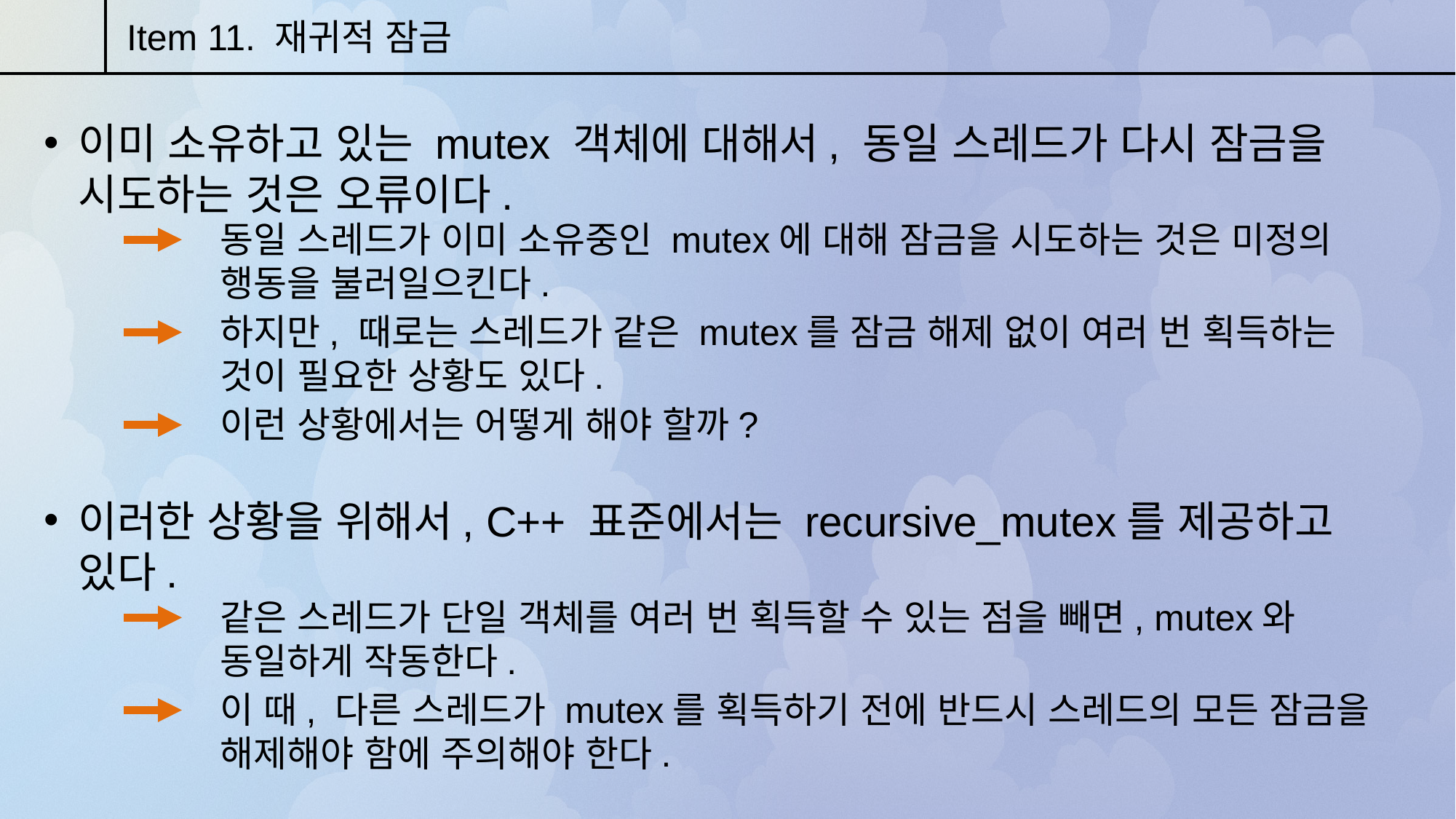

Item 11. 재귀적 잠금
이미 소유하고 있는 mutex 객체에 대해서, 동일 스레드가 다시 잠금을 시도하는 것은 오류이다.
동일 스레드가 이미 소유중인 mutex에 대해 잠금을 시도하는 것은 미정의 행동을 불러일으킨다.
하지만, 때로는 스레드가 같은 mutex를 잠금 해제 없이 여러 번 획득하는 것이 필요한 상황도 있다.
이런 상황에서는 어떻게 해야 할까?
이러한 상황을 위해서, C++ 표준에서는 recursive_mutex를 제공하고 있다.
같은 스레드가 단일 객체를 여러 번 획득할 수 있는 점을 빼면, mutex와 동일하게 작동한다.
이 때, 다른 스레드가 mutex를 획득하기 전에 반드시 스레드의 모든 잠금을 해제해야 함에 주의해야 한다.